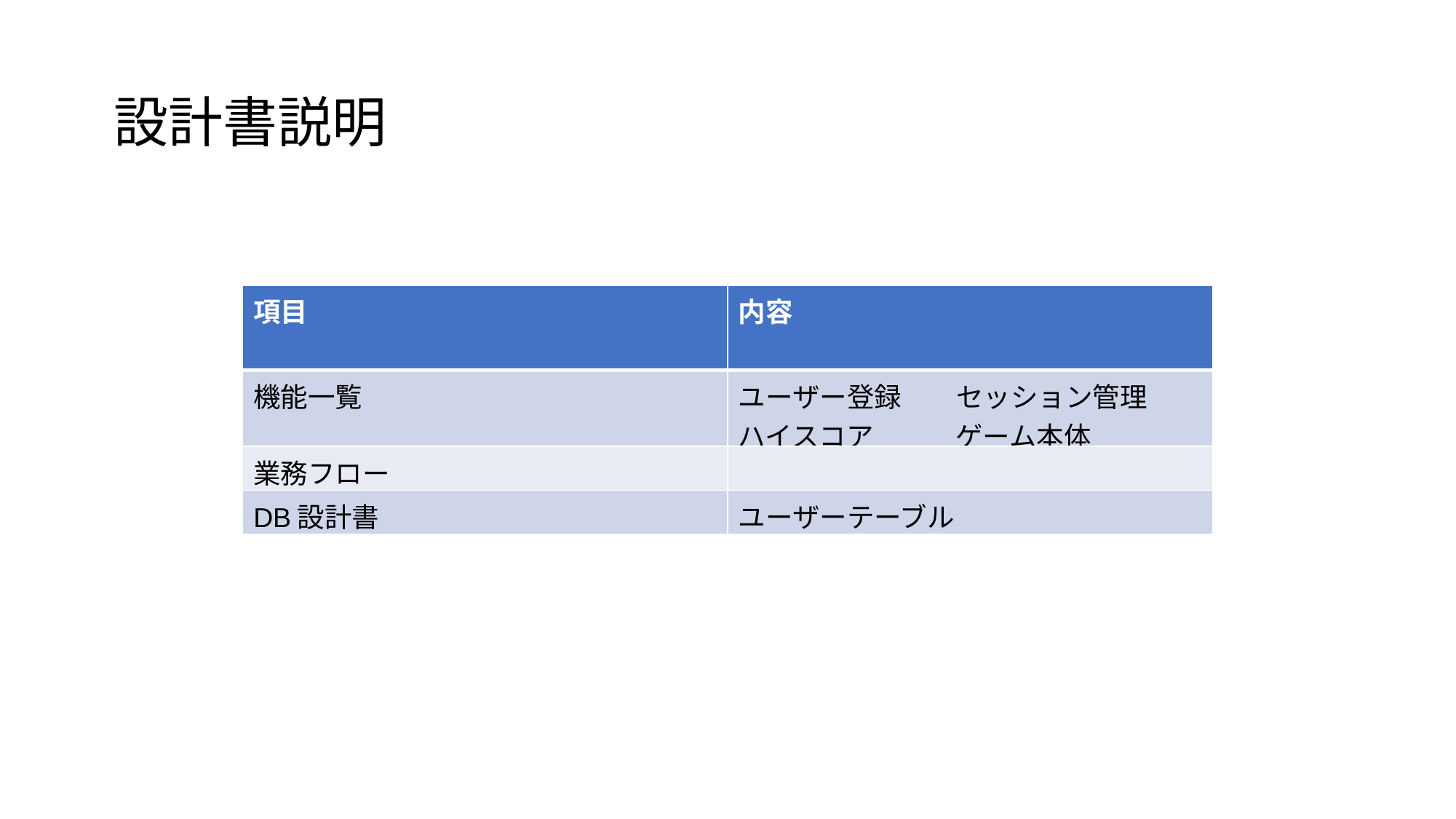

設計書説明
| 項目 | 内容 |
| --- | --- |
| 機能一覧 | ユーザー登録　　セッション管理 ハイスコア　　　ゲーム本体 |
| 業務フロー |  |
| DB設計書 | ユーザーテーブル |